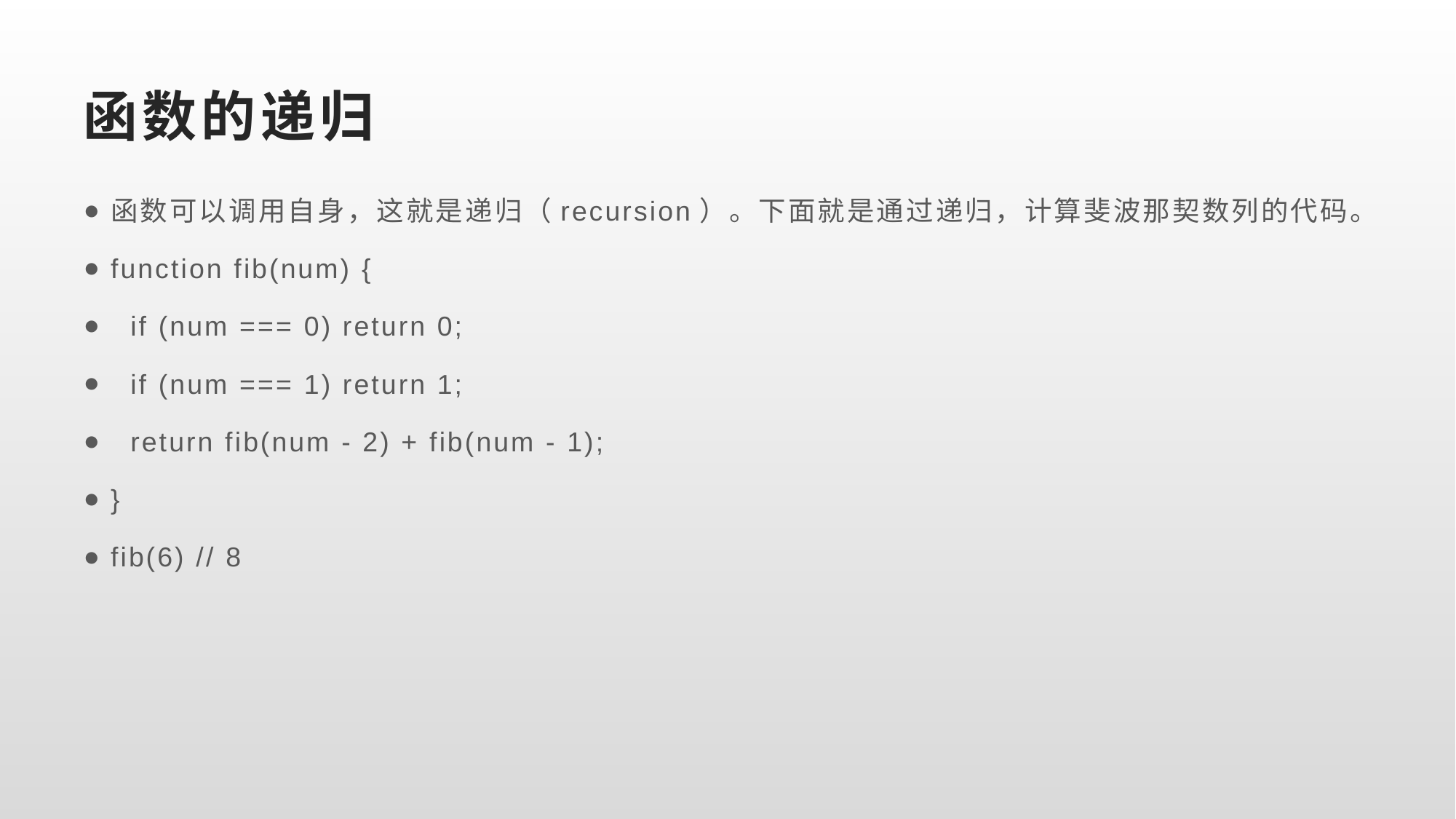

# 函数的递归
函数可以调用自身，这就是递归（recursion）。下面就是通过递归，计算斐波那契数列的代码。
function fib(num) {
  if (num === 0) return 0;
  if (num === 1) return 1;
  return fib(num - 2) + fib(num - 1);
}
fib(6) // 8